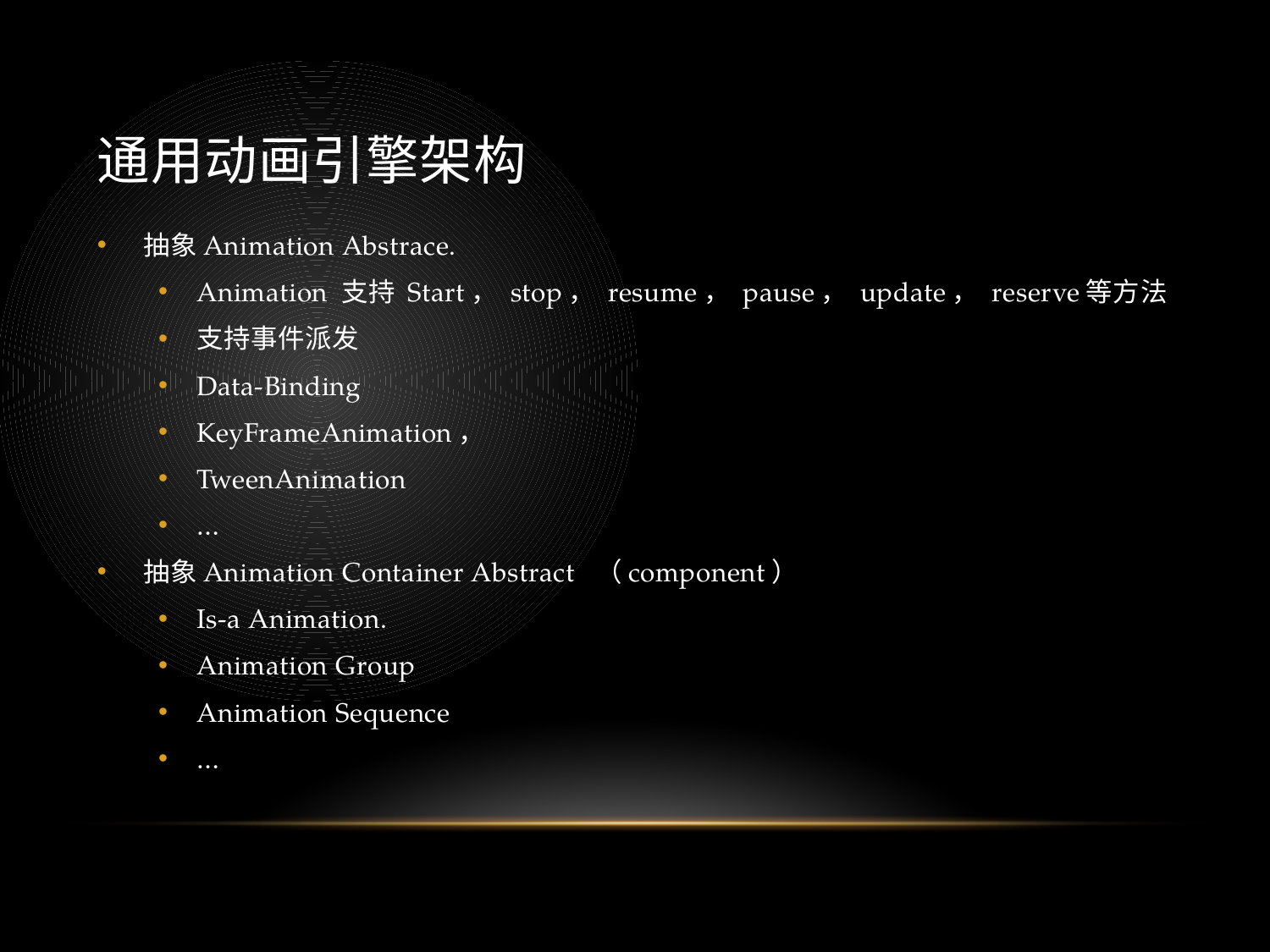

# 通用动画引擎架构
抽象Animation Abstrace.
Animation 支持 Start， stop， resume， pause， update， reserve等方法
支持事件派发
Data-Binding
KeyFrameAnimation，
TweenAnimation
…
抽象Animation Container Abstract  （component）
Is-a Animation.
Animation Group
Animation Sequence
…